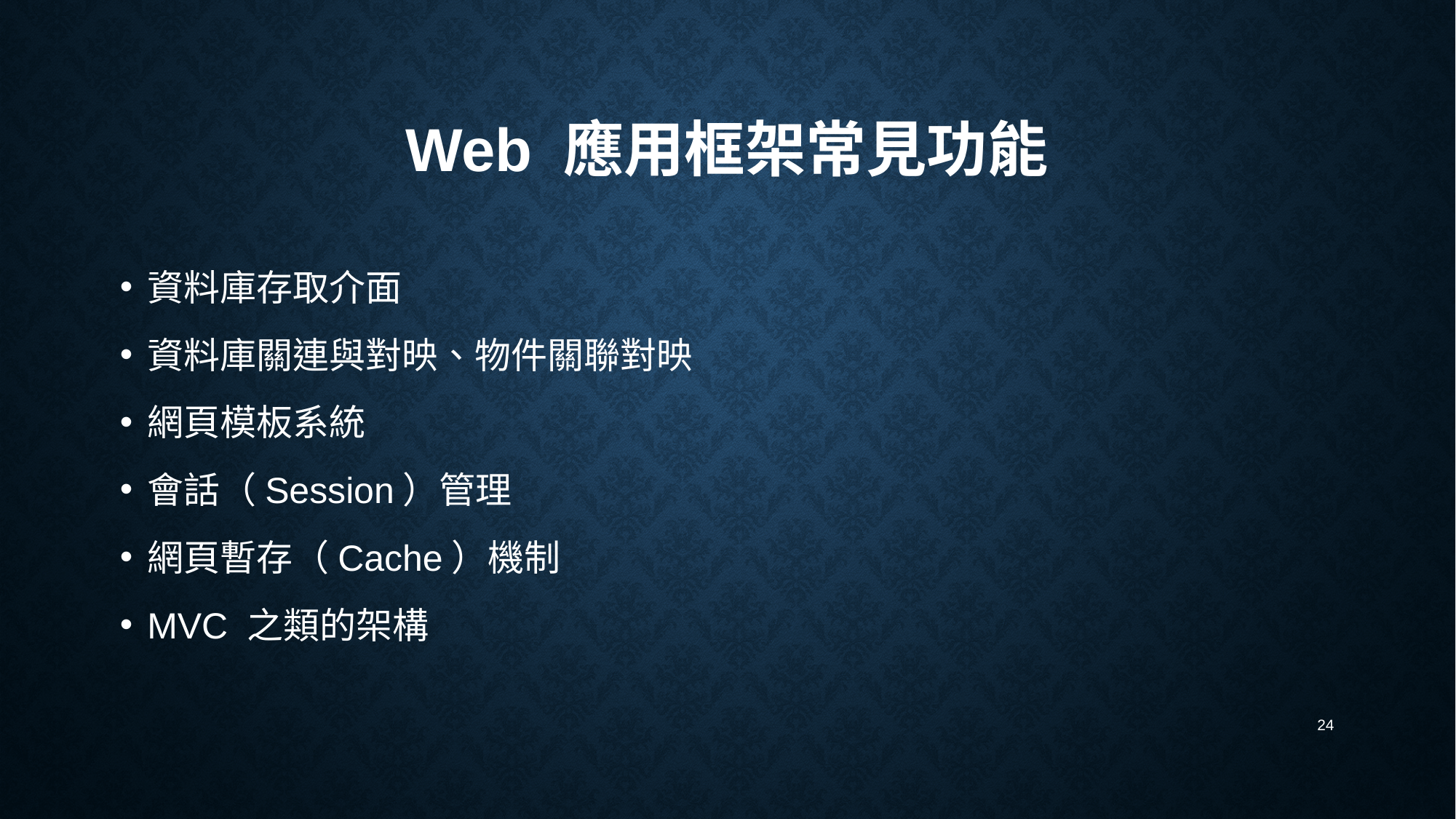

# Web 應用框架常見功能
資料庫存取介面
資料庫關連與對映、物件關聯對映
網頁模板系統
會話（Session）管理
網頁暫存（Cache）機制
MVC 之類的架構
24